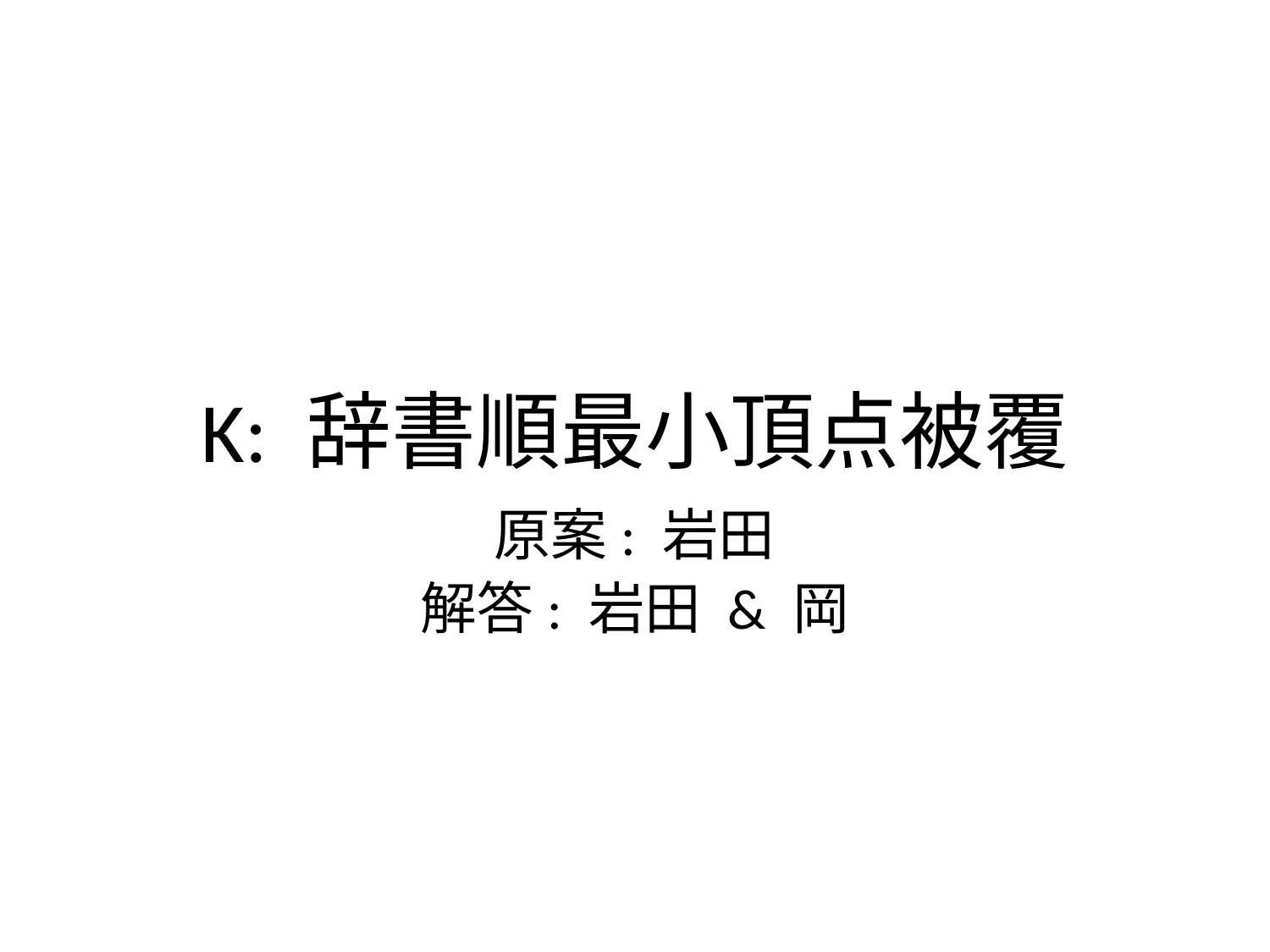

# K: 辞書順最小頂点被覆
原案: 岩田
解答: 岩田 & 岡